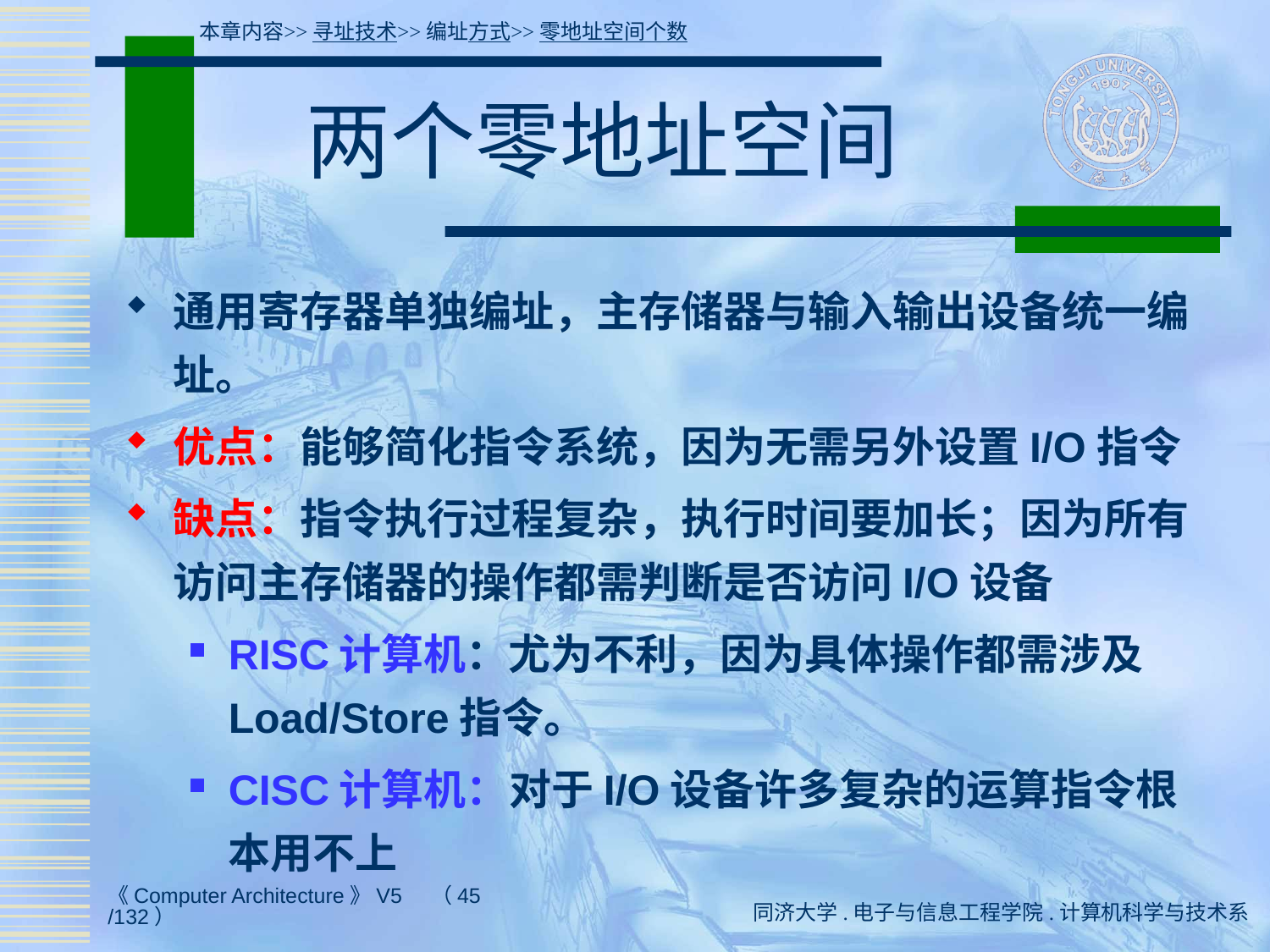

本章内容>>寻址技术>>编址方式>>零地址空间个数

# 两个零地址空间
通用寄存器单独编址，主存储器与输入输出设备统一编址。
优点：能够简化指令系统，因为无需另外设置I/O指令
缺点：指令执行过程复杂，执行时间要加长；因为所有访问主存储器的操作都需判断是否访问I/O设备
RISC计算机：尤为不利，因为具体操作都需涉及Load/Store指令。
CISC计算机：对于I/O设备许多复杂的运算指令根本用不上